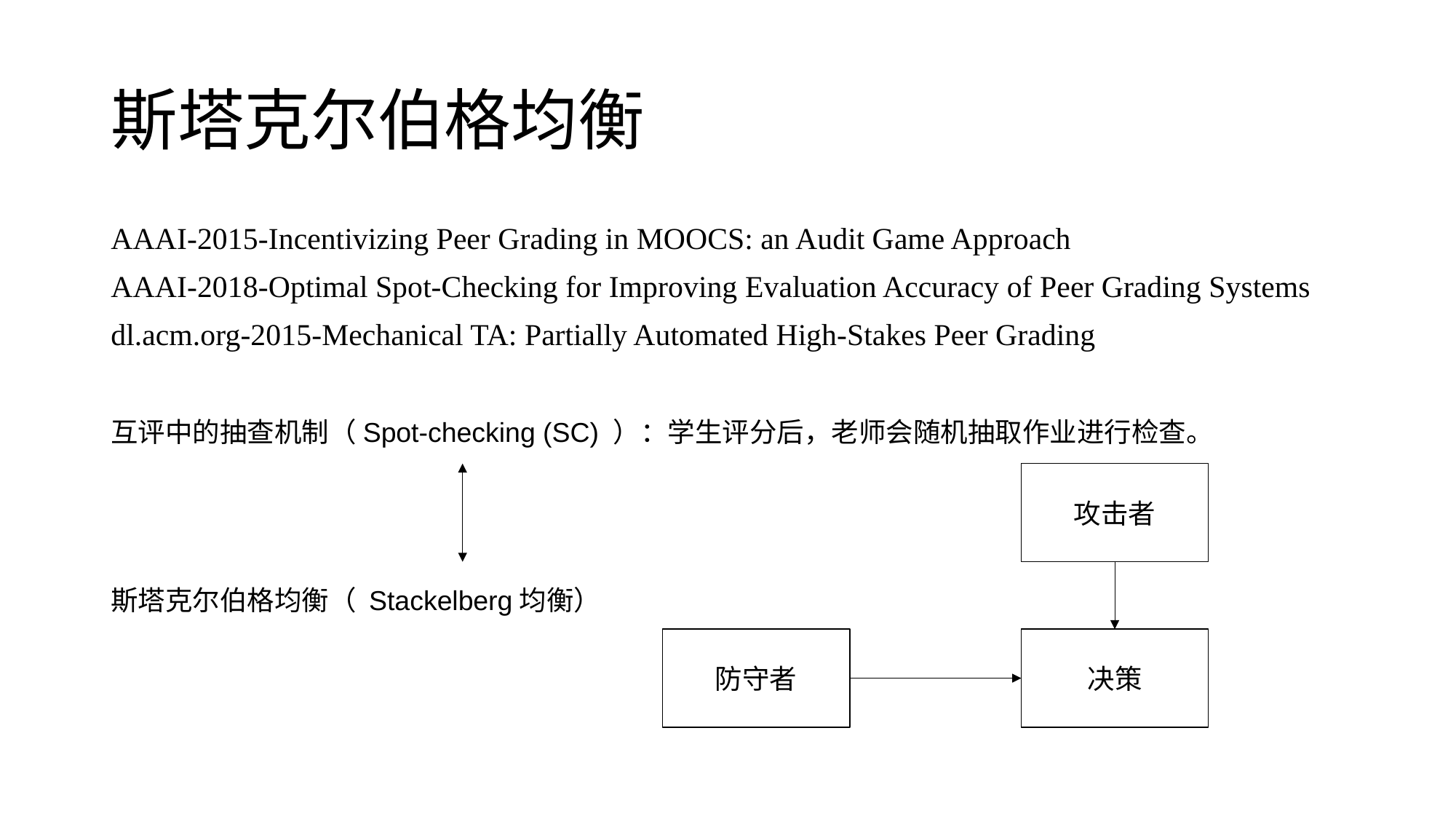

# 斯塔克尔伯格均衡
AAAI-2015-Incentivizing Peer Grading in MOOCS: an Audit Game Approach
AAAI-2018-Optimal Spot-Checking for Improving Evaluation Accuracy of Peer Grading Systems
dl.acm.org-2015-Mechanical TA: Partially Automated High-Stakes Peer Grading

互评中的抽查机制（Spot-checking (SC) ）：学生评分后，老师会随机抽取作业进行检查。
攻击者
斯塔克尔伯格均衡（ Stackelberg均衡）
决策
防守者